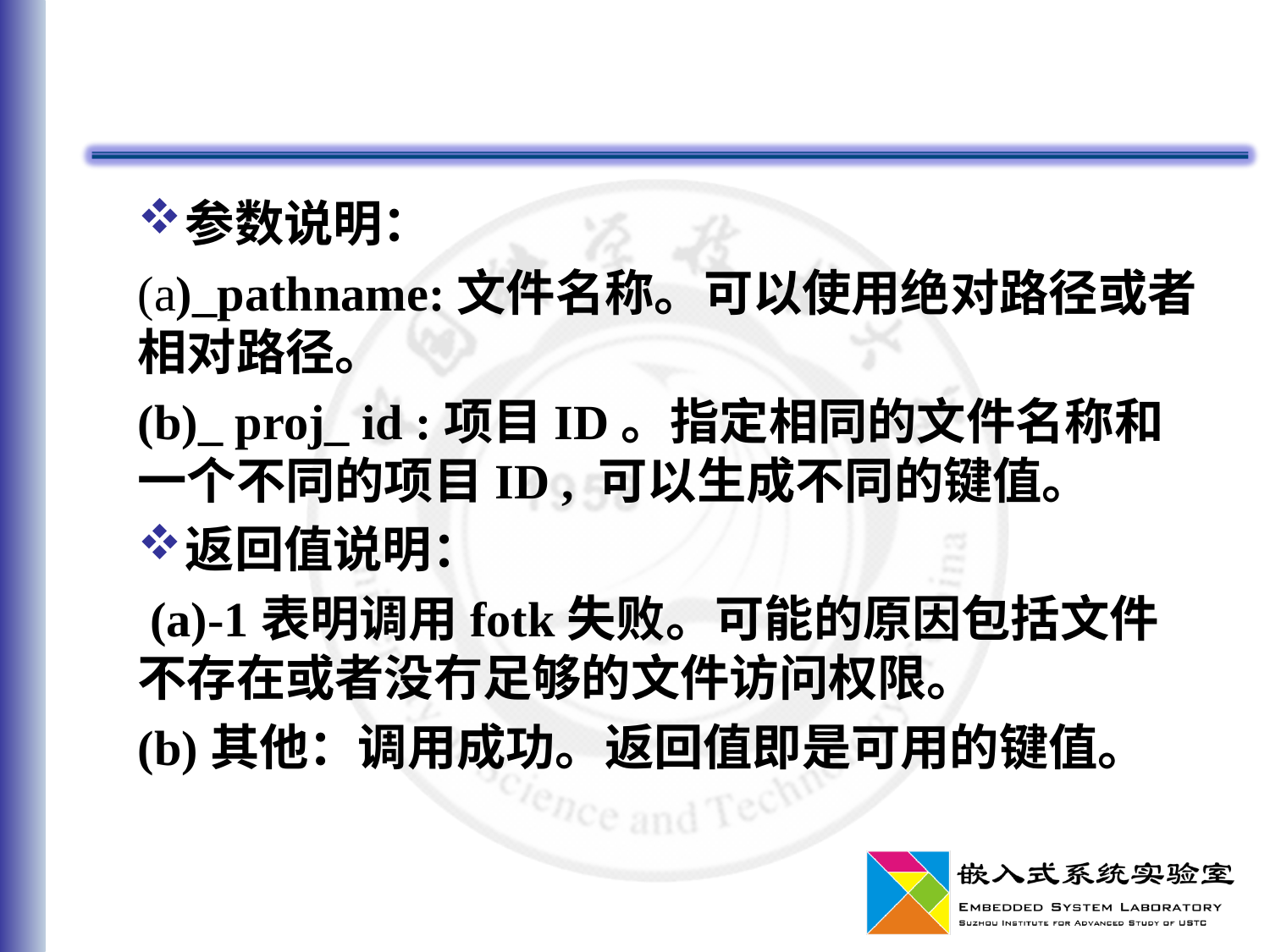

#
参数说明：
(a)_pathname:文件名称。可以使用绝对路径或者相对路径。
(b)_ proj_ id :项目ID。指定相同的文件名称和一个不同的项目ID , 可以生成不同的键值。
返回值说明：
 (a)-1表明调用fotk失败。可能的原因包括文件不存在或者没冇足够的文件访问权限。
(b)其他：调用成功。返回值即是可用的键值。